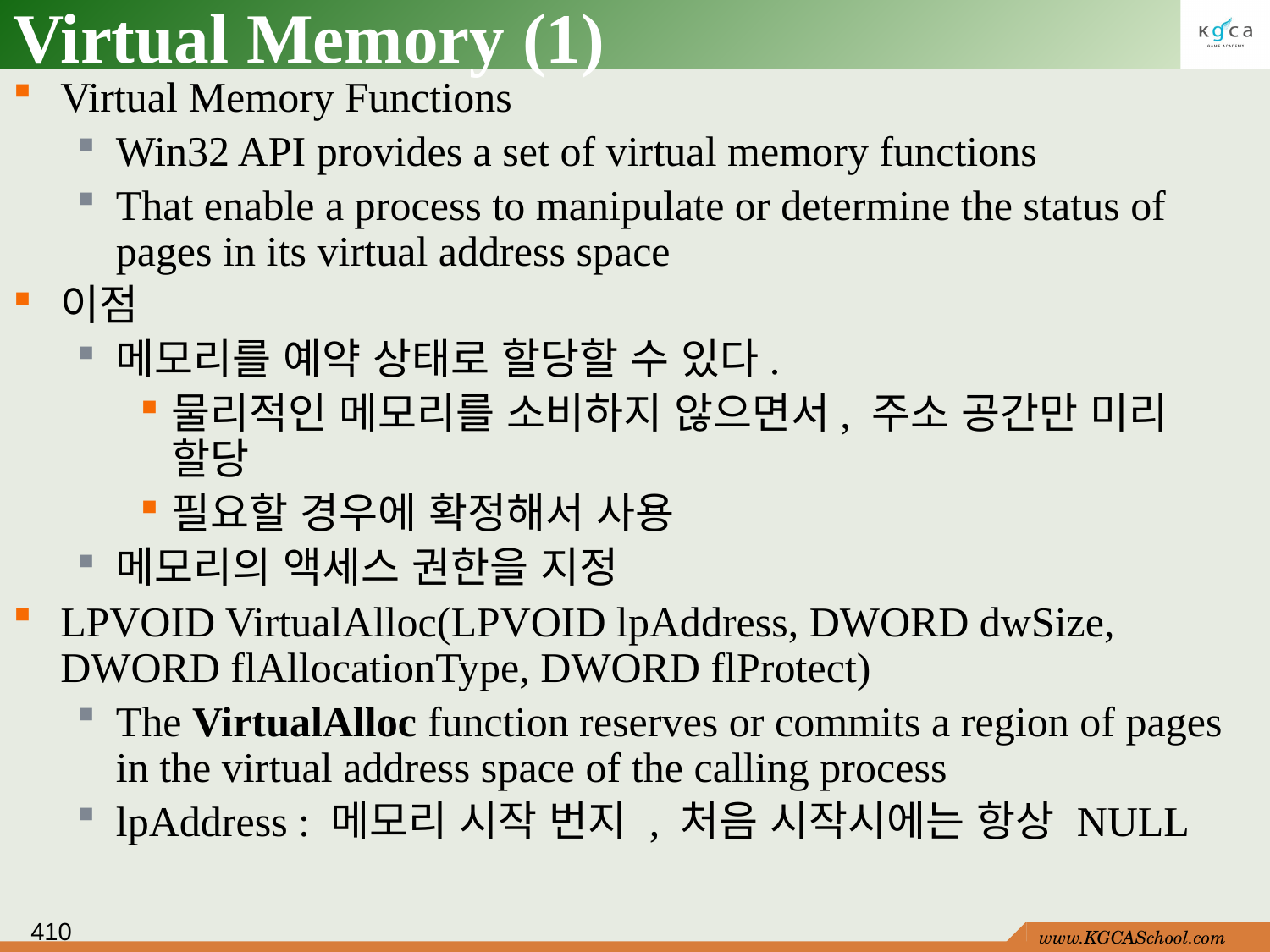

# Virtual Memory (1)
Virtual Memory Functions
Win32 API provides a set of virtual memory functions
That enable a process to manipulate or determine the status of pages in its virtual address space
이점
메모리를 예약 상태로 할당할 수 있다.
물리적인 메모리를 소비하지 않으면서, 주소 공간만 미리 할당
필요할 경우에 확정해서 사용
메모리의 액세스 권한을 지정
LPVOID VirtualAlloc(LPVOID lpAddress, DWORD dwSize, DWORD flAllocationType, DWORD flProtect)
The VirtualAlloc function reserves or commits a region of pages in the virtual address space of the calling process
lpAddress : 메모리 시작 번지 , 처음 시작시에는 항상 NULL
410